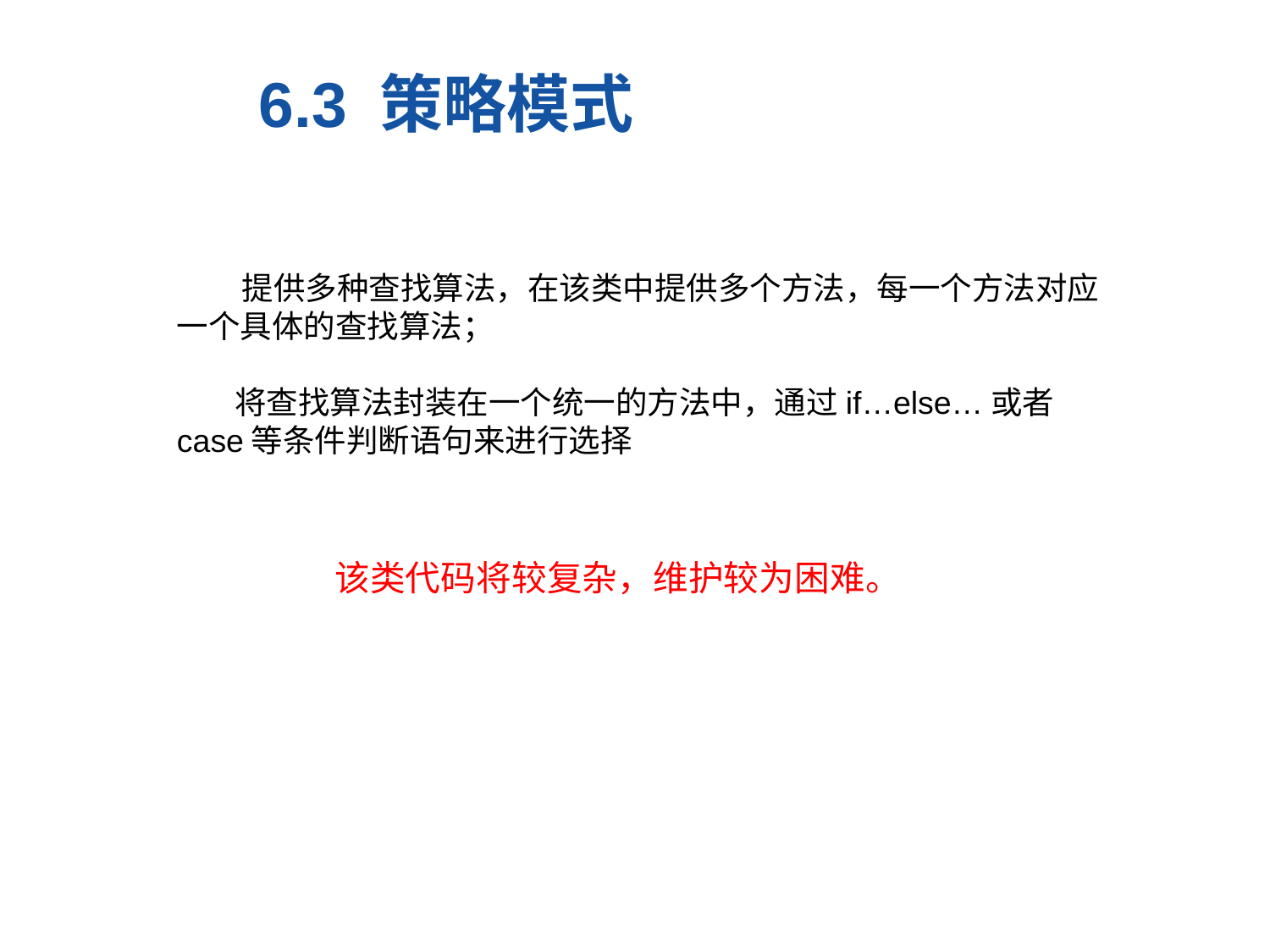

6.3 策略模式

        提供多种查找算法，在该类中提供多个方法，每一个方法对应一个具体的查找算法；

       将查找算法封装在一个统一的方法中，通过if…else…或者case等条件判断语句来进行选择

该类代码将较复杂，维护较为困难。